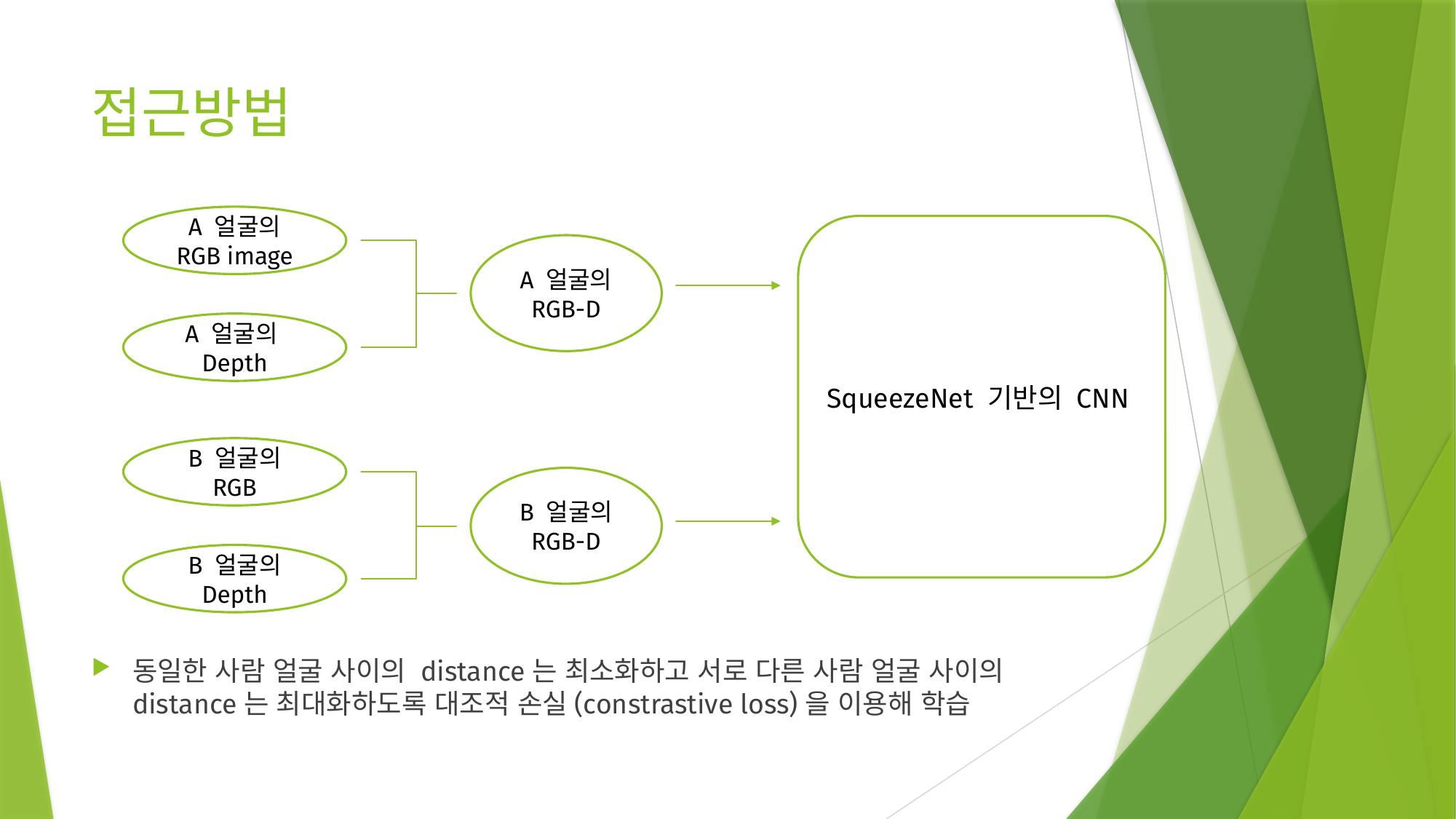

접근방법
A 얼굴의 RGB image
SqueezeNet 기반의 CNN
A 얼굴의 RGB-D
A 얼굴의
Depth
B 얼굴의
RGB
B 얼굴의 RGB-D
B 얼굴의
Depth
동일한 사람 얼굴 사이의 distance는 최소화하고 서로 다른 사람 얼굴 사이의 distance는 최대화하도록 대조적 손실(constrastive loss)을 이용해 학습